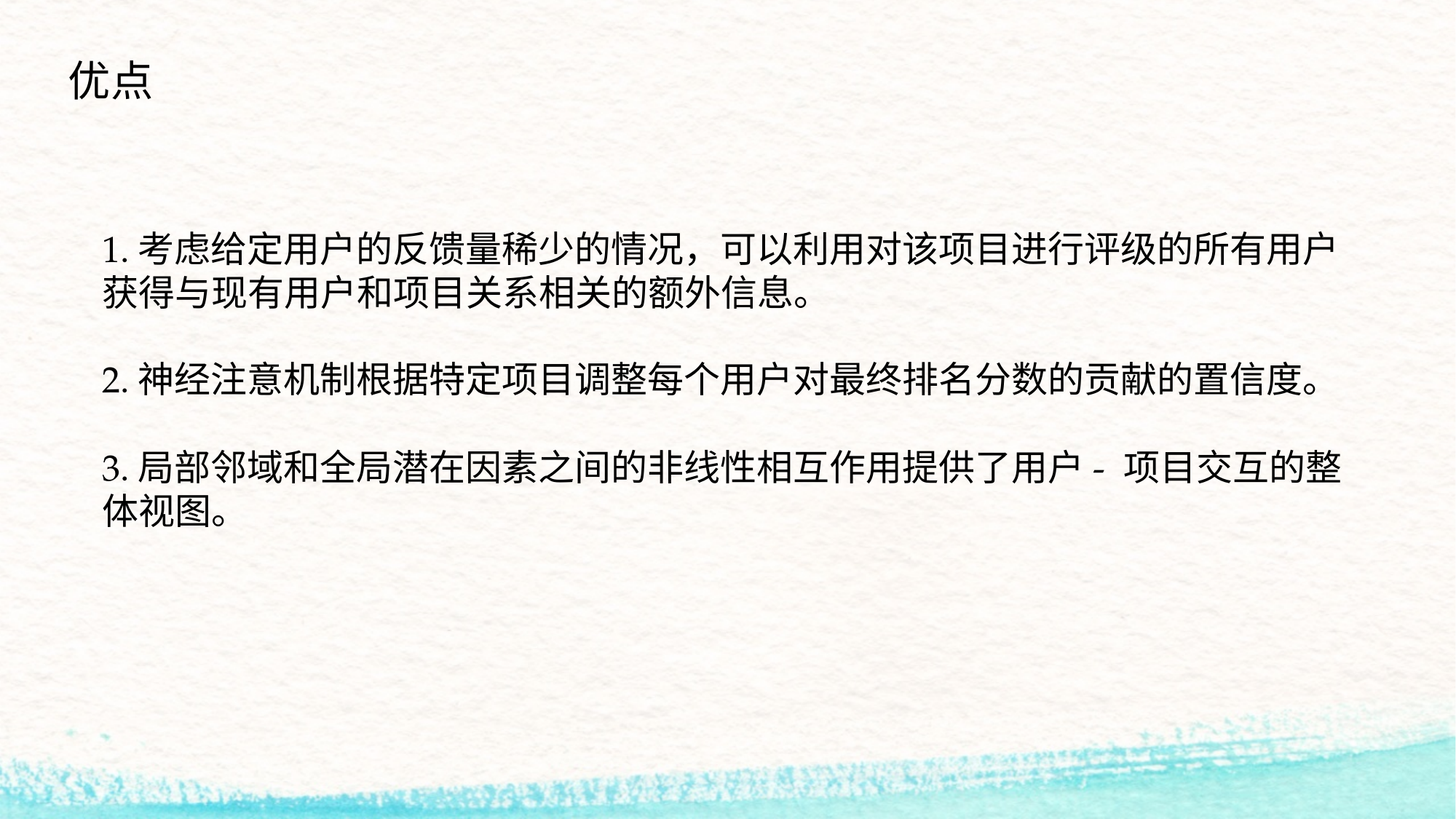

优点
1.考虑给定用户的反馈量稀少的情况，可以利用对该项目进行评级的所有用户获得与现有用户和项目关系相关的额外信息。

2.神经注意机制根据特定项目调整每个用户对最终排名分数的贡献的置信度。

3.局部邻域和全局潜在因素之间的非线性相互作用提供了用户- 项目交互的整体视图。